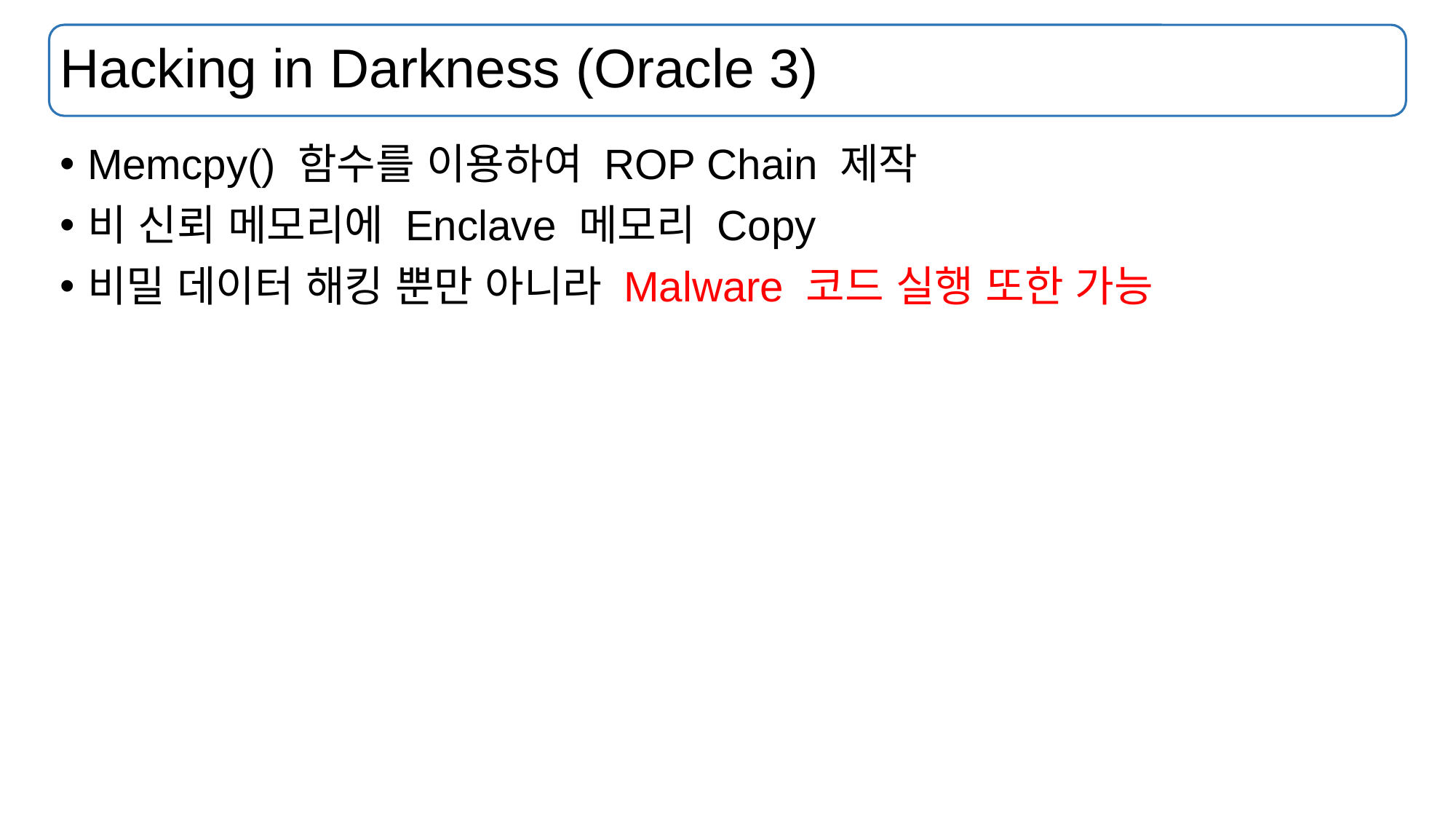

# Hacking in Darkness (Oracle 3)
Memcpy() 함수를 이용하여 ROP Chain 제작
비 신뢰 메모리에 Enclave 메모리 Copy
비밀 데이터 해킹 뿐만 아니라 Malware 코드 실행 또한 가능